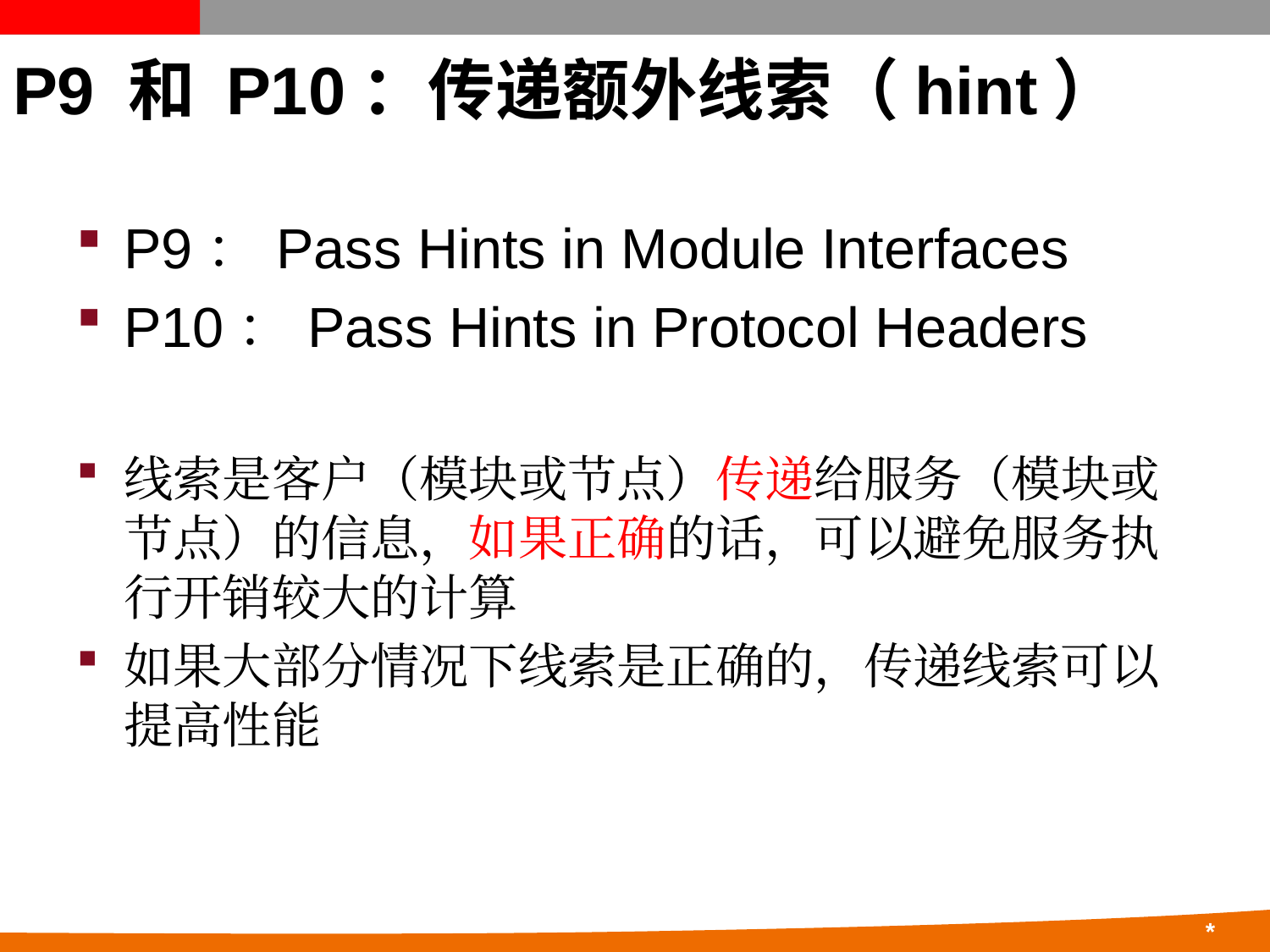

# P9 和 P10：传递额外线索（hint）
P9：Pass Hints in Module Interfaces
P10：Pass Hints in Protocol Headers

线索是客户（模块或节点）传递给服务（模块或节点）的信息，如果正确的话，可以避免服务执行开销较大的计算
如果大部分情况下线索是正确的，传递线索可以提高性能